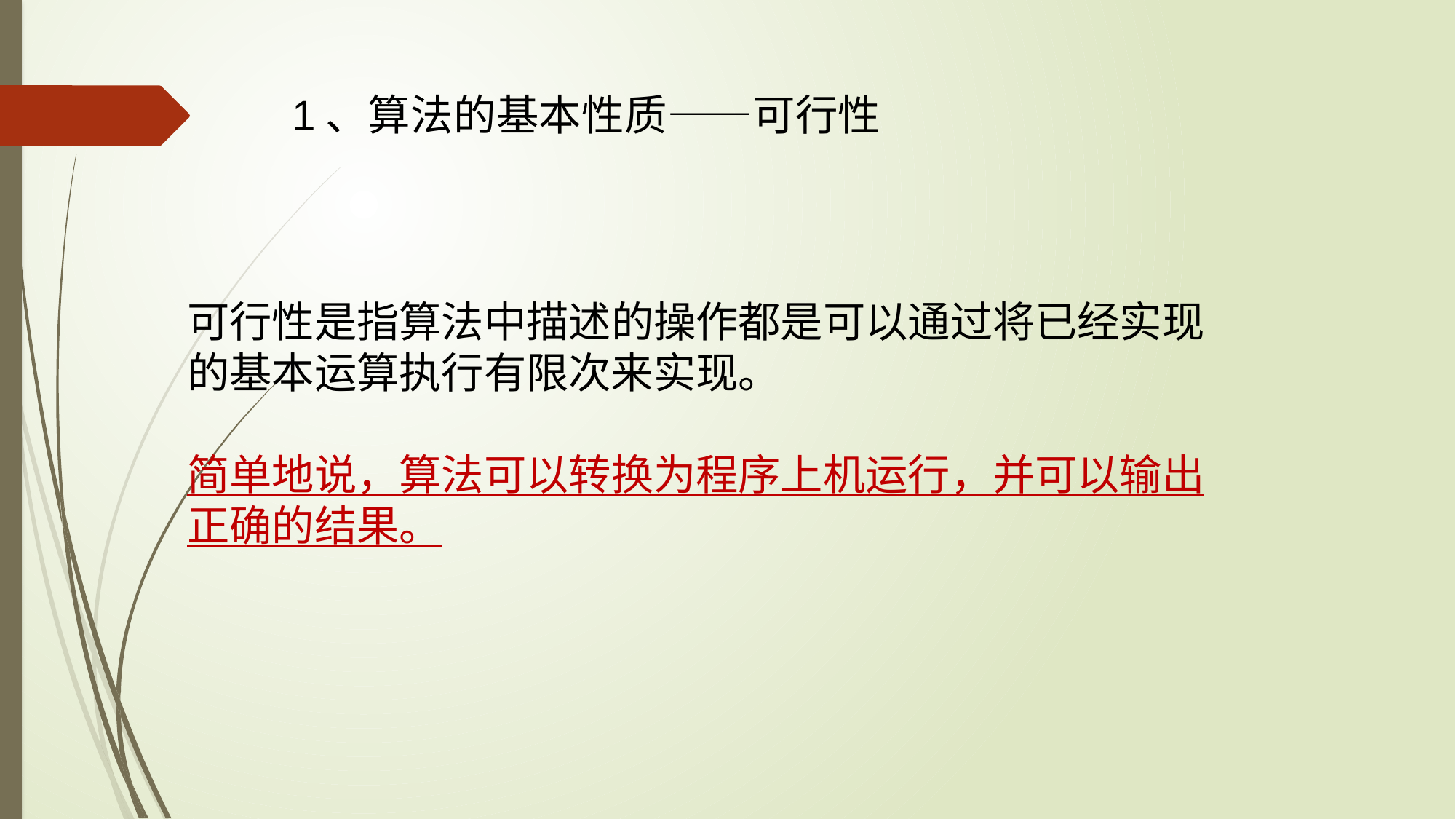

1、算法的基本性质——可行性
可行性是指算法中描述的操作都是可以通过将已经实现的基本运算执行有限次来实现。

简单地说，算法可以转换为程序上机运行，并可以输出正确的结果。